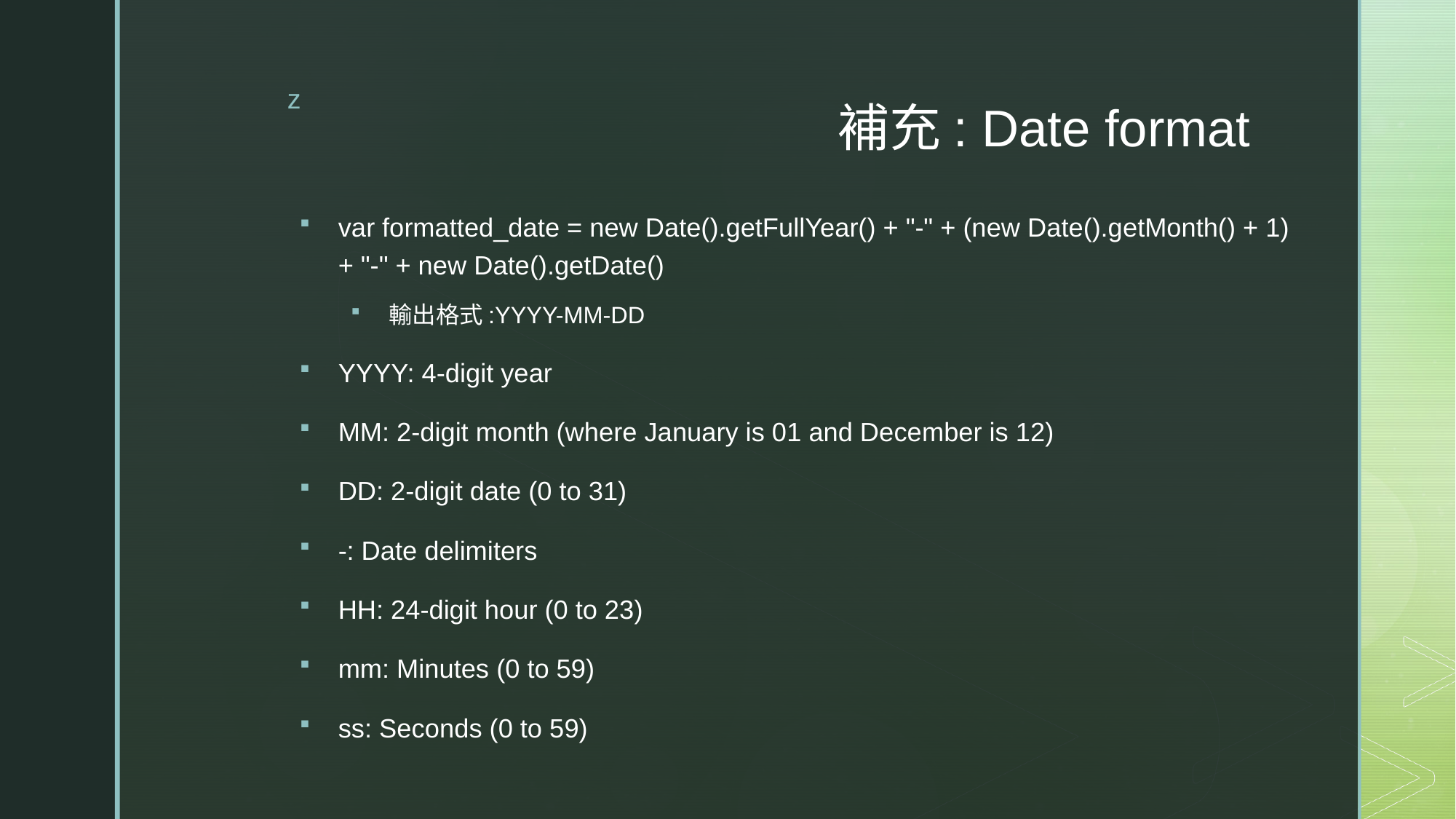

# 補充: Date format
var formatted_date = new Date().getFullYear() + "-" + (new Date().getMonth() + 1) + "-" + new Date().getDate()
輸出格式:YYYY-MM-DD
YYYY: 4-digit year
MM: 2-digit month (where January is 01 and December is 12)
DD: 2-digit date (0 to 31)
-: Date delimiters
HH: 24-digit hour (0 to 23)
mm: Minutes (0 to 59)
ss: Seconds (0 to 59)